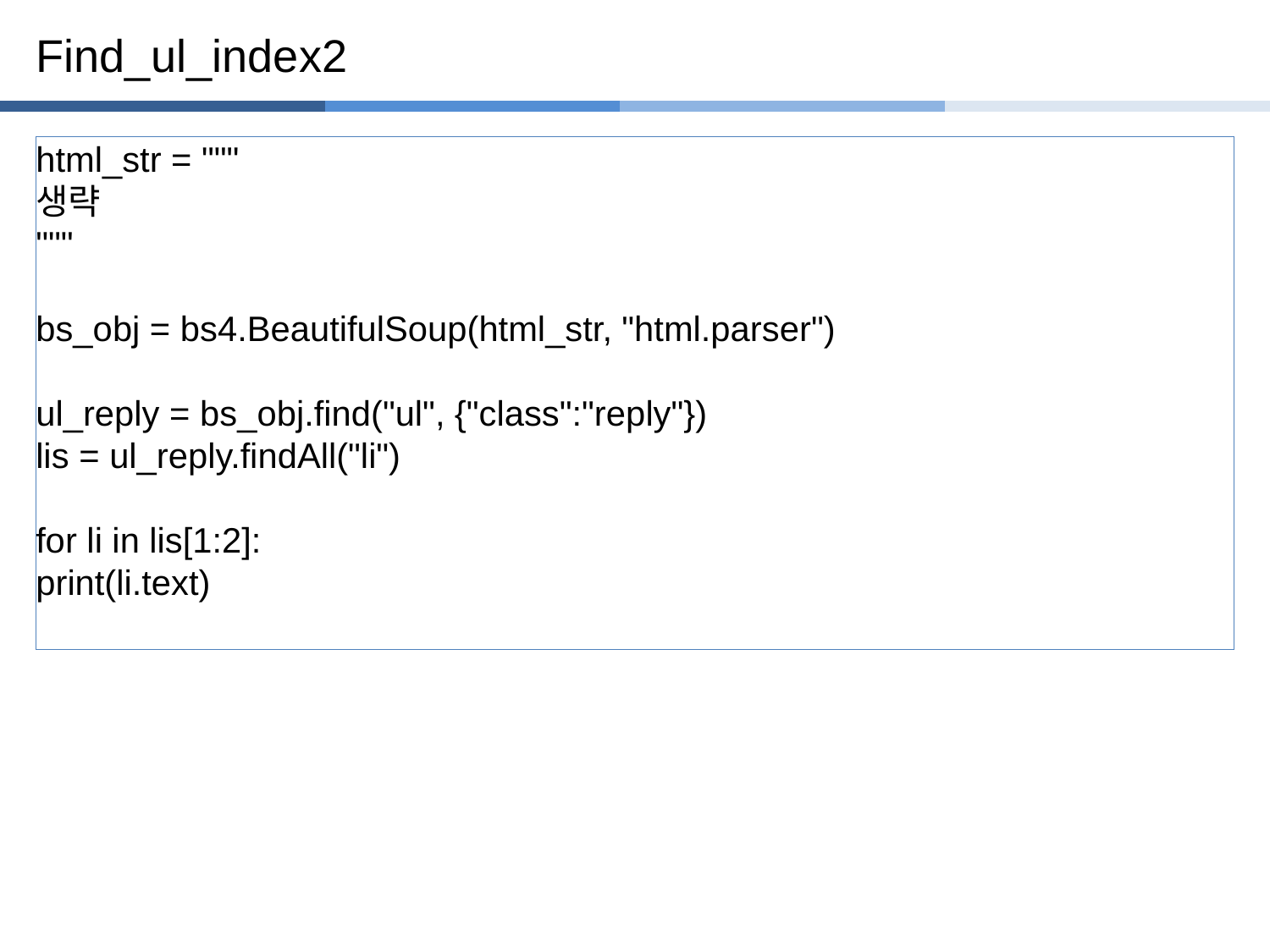

# Find_ul_index2
html_str = """
생략
"""
bs_obj = bs4.BeautifulSoup(html_str, "html.parser")
ul_reply = bs_obj.find("ul", {"class":"reply"})
lis = ul_reply.findAll("li")
for li in lis[1:2]:
print(li.text)